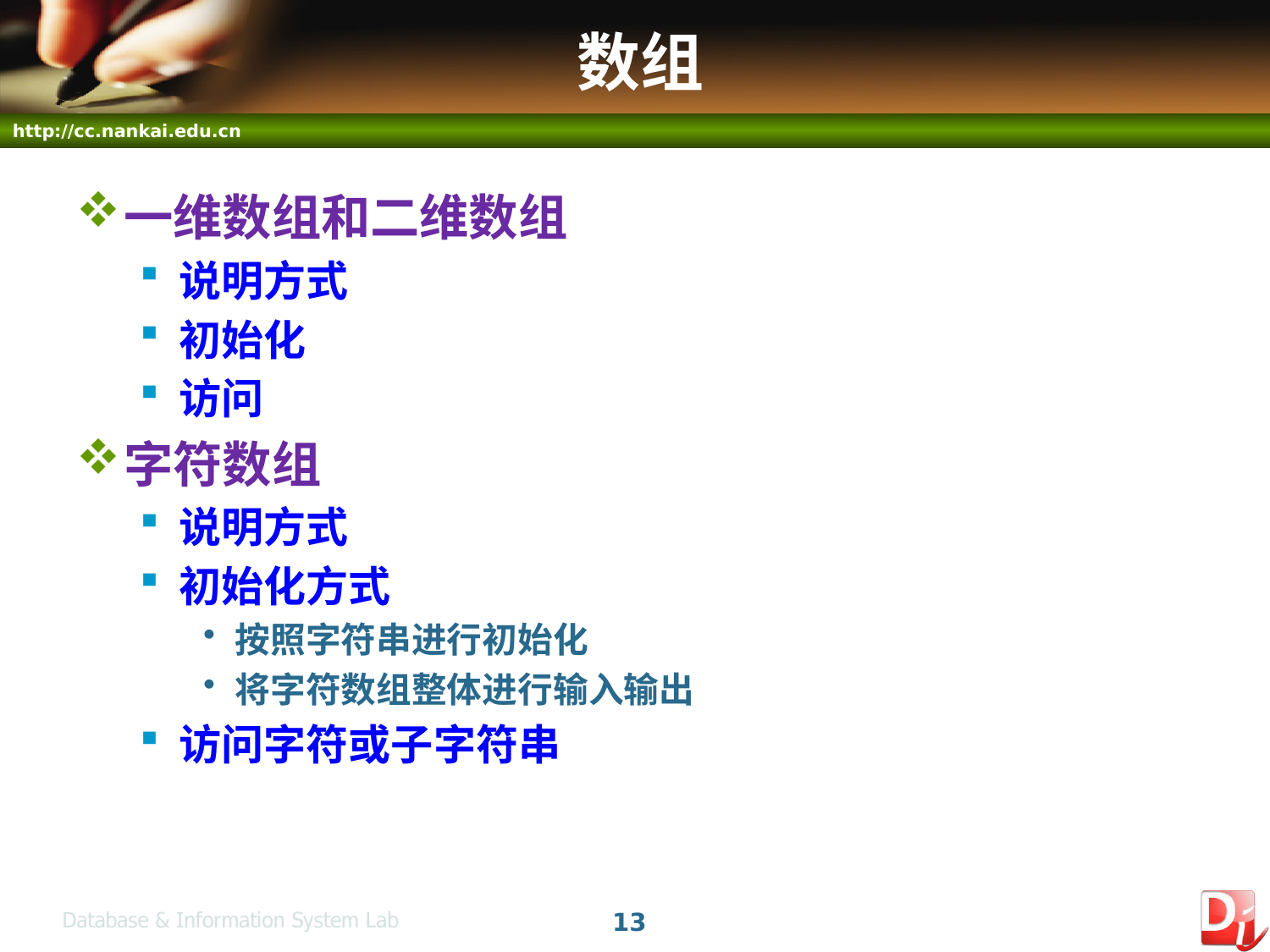

# 数组
一维数组和二维数组
说明方式
初始化
访问
字符数组
说明方式
初始化方式
按照字符串进行初始化
将字符数组整体进行输入输出
访问字符或子字符串
13
Database & Information System Lab